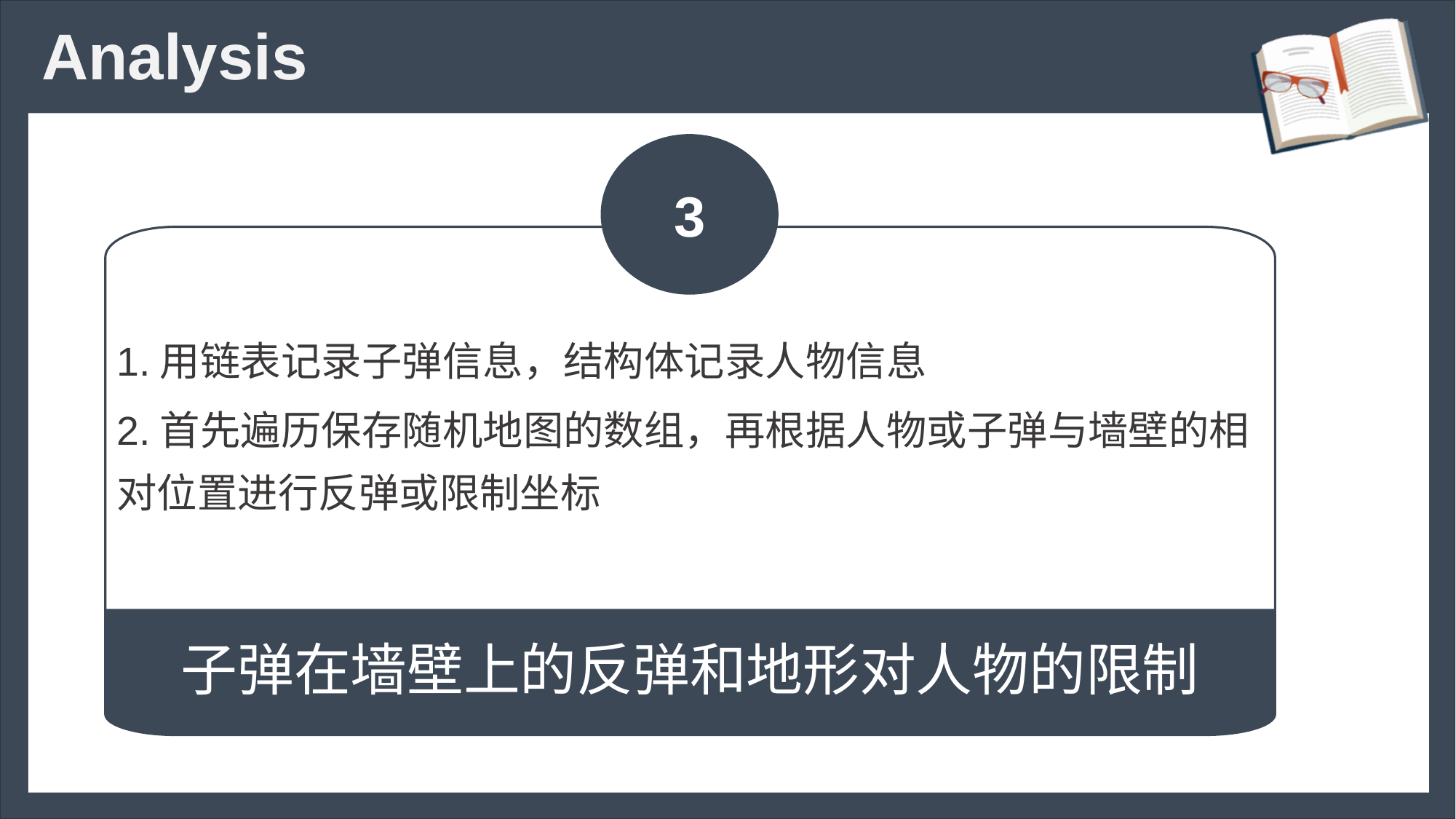

# Analysis
3
1.用链表记录子弹信息，结构体记录人物信息
2.首先遍历保存随机地图的数组，再根据人物或子弹与墙壁的相对位置进行反弹或限制坐标
子弹在墙壁上的反弹和地形对人物的限制